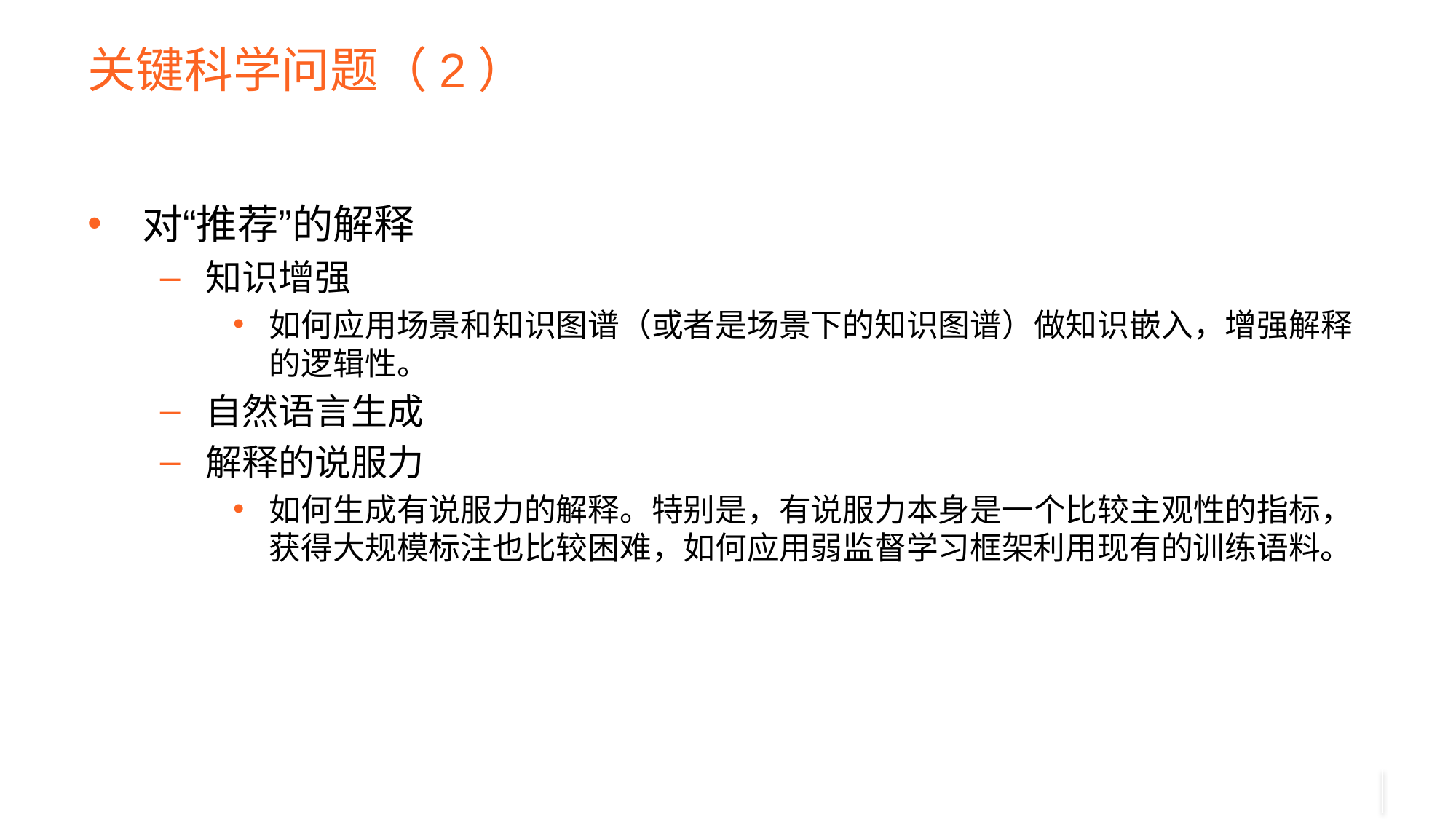

# 关键科学问题（2）
对“推荐”的解释
知识增强
如何应用场景和知识图谱（或者是场景下的知识图谱）做知识嵌入，增强解释的逻辑性。
自然语言生成
解释的说服力
如何生成有说服力的解释。特别是，有说服力本身是一个比较主观性的指标，获得大规模标注也比较困难，如何应用弱监督学习框架利用现有的训练语料。